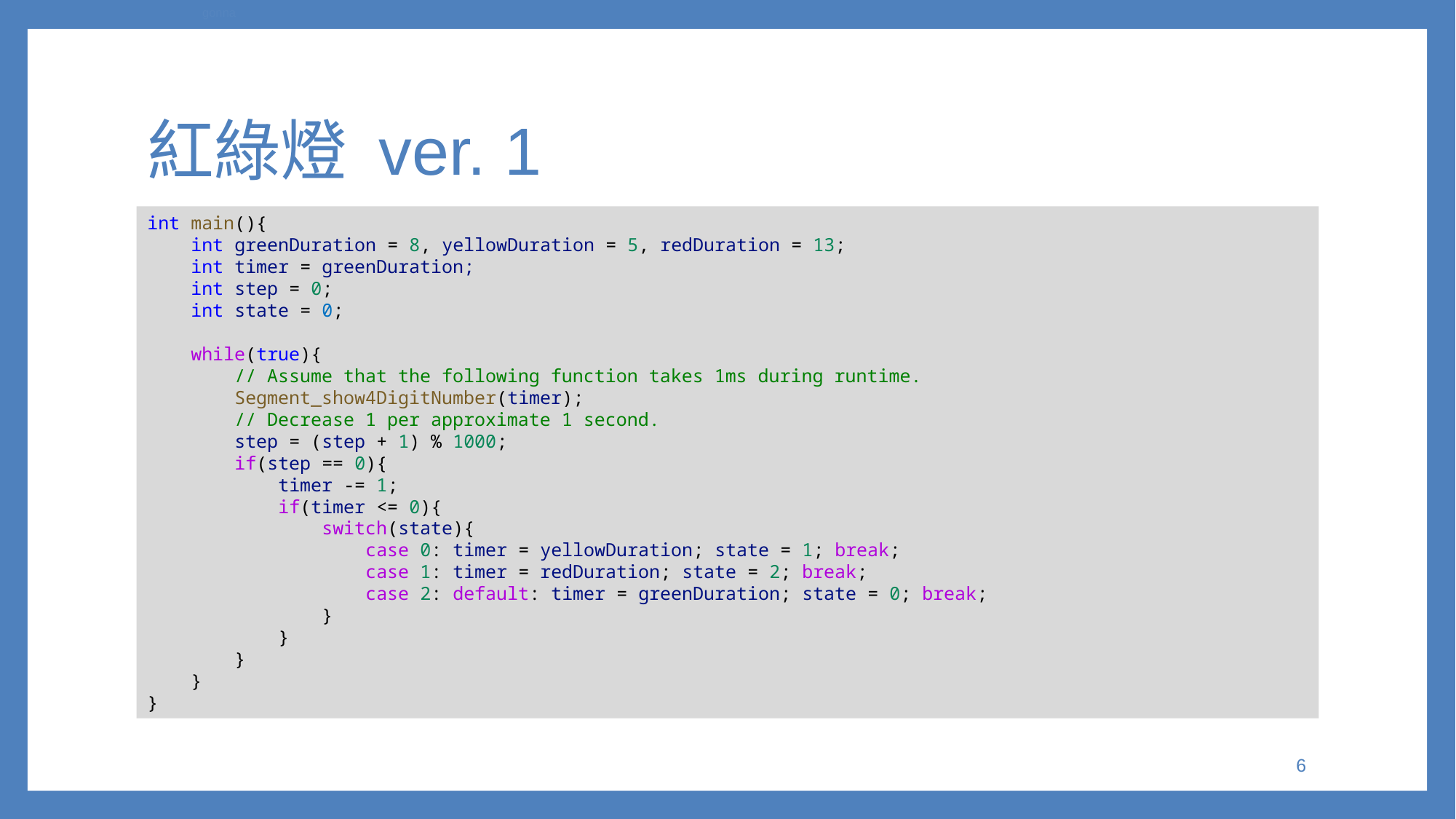

gonna
# 紅綠燈 ver. 1
int main(){
    int greenDuration = 8, yellowDuration = 5, redDuration = 13;
    int timer = greenDuration;
    int step = 0;
    int state = 0;
    while(true){
        // Assume that the following function takes 1ms during runtime.
        Segment_show4DigitNumber(timer);
        // Decrease 1 per approximate 1 second.
        step = (step + 1) % 1000;
        if(step == 0){
            timer -= 1;
            if(timer <= 0){
                switch(state){
                    case 0: timer = yellowDuration; state = 1; break;
                    case 1: timer = redDuration; state = 2; break;
                    case 2: default: timer = greenDuration; state = 0; break;
                }
            }
        }
    }
}
6